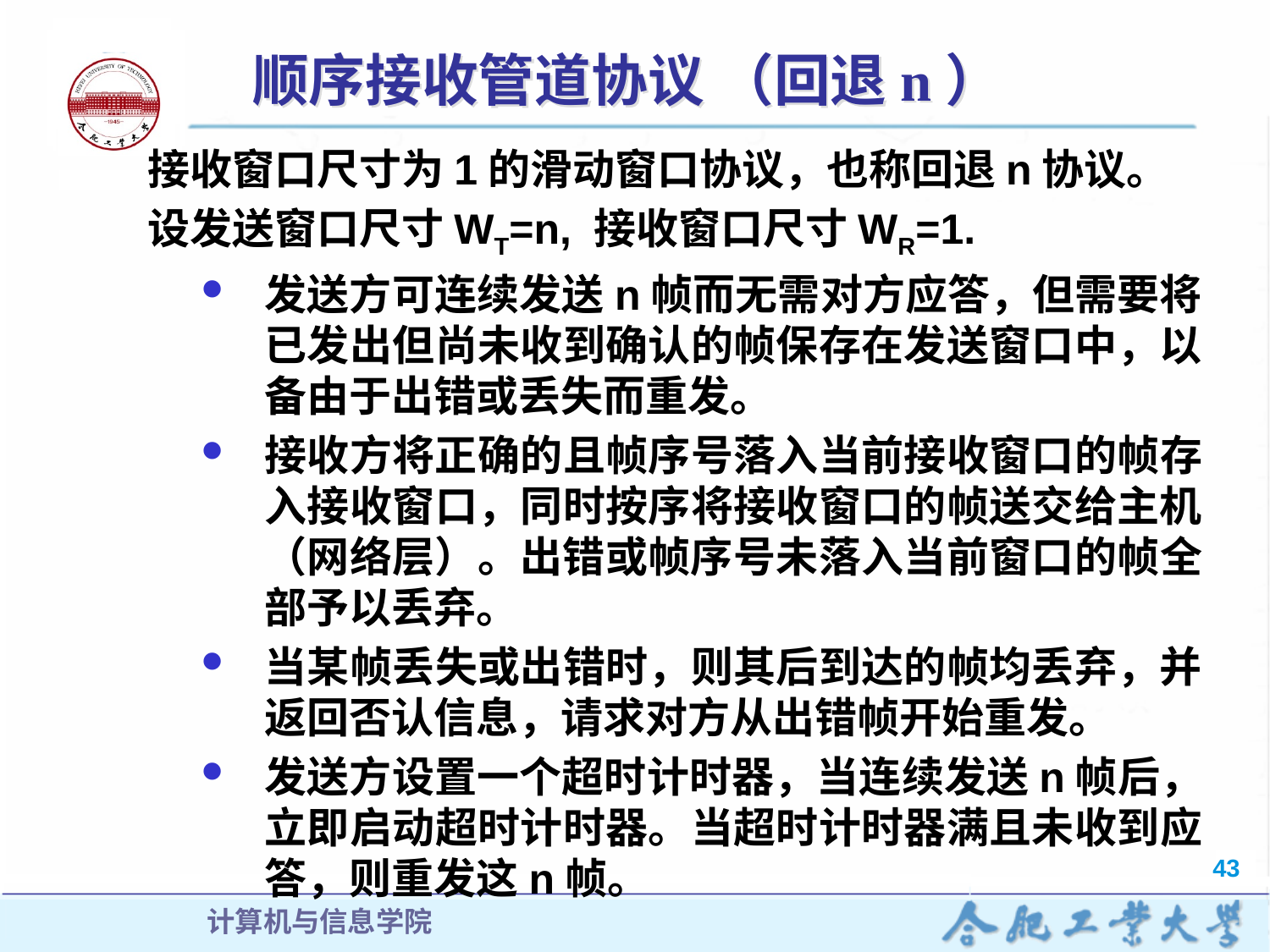

# 顺序接收管道协议 （回退n）
接收窗口尺寸为1的滑动窗口协议，也称回退n协议。
设发送窗口尺寸WT=n, 接收窗口尺寸WR=1.
发送方可连续发送n帧而无需对方应答，但需要将已发出但尚未收到确认的帧保存在发送窗口中，以备由于出错或丢失而重发。
接收方将正确的且帧序号落入当前接收窗口的帧存入接收窗口，同时按序将接收窗口的帧送交给主机（网络层）。出错或帧序号未落入当前窗口的帧全部予以丢弃。
当某帧丢失或出错时，则其后到达的帧均丢弃，并返回否认信息，请求对方从出错帧开始重发。
发送方设置一个超时计时器，当连续发送n帧后，立即启动超时计时器。当超时计时器满且未收到应答，则重发这n帧。